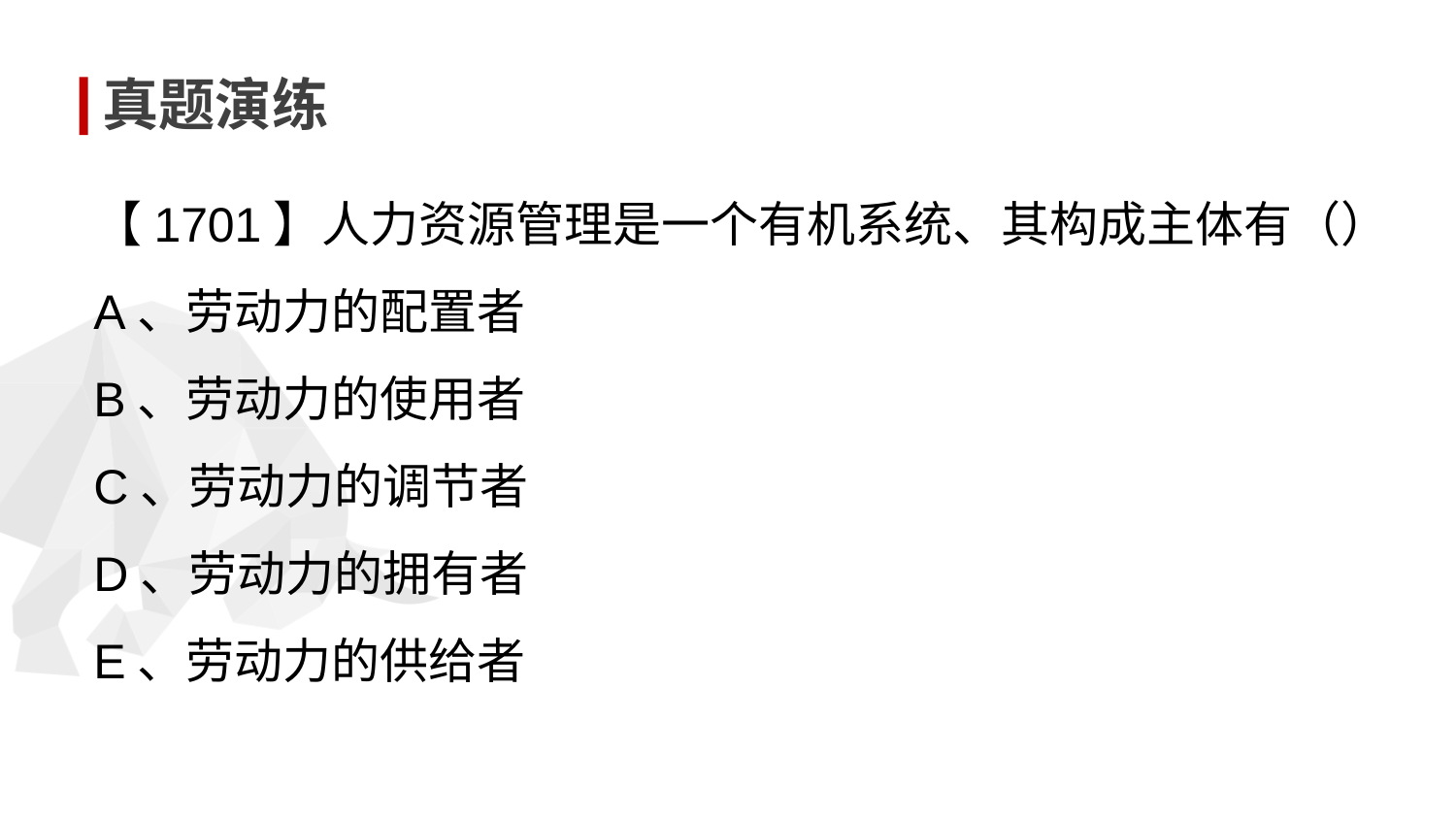

真题演练
【1701】人力资源管理是一个有机系统、其构成主体有（）
A、劳动力的配置者
B、​劳动力的使用者
C、劳动力的调节者
D、劳动力的拥有者
E、劳动力的供给者